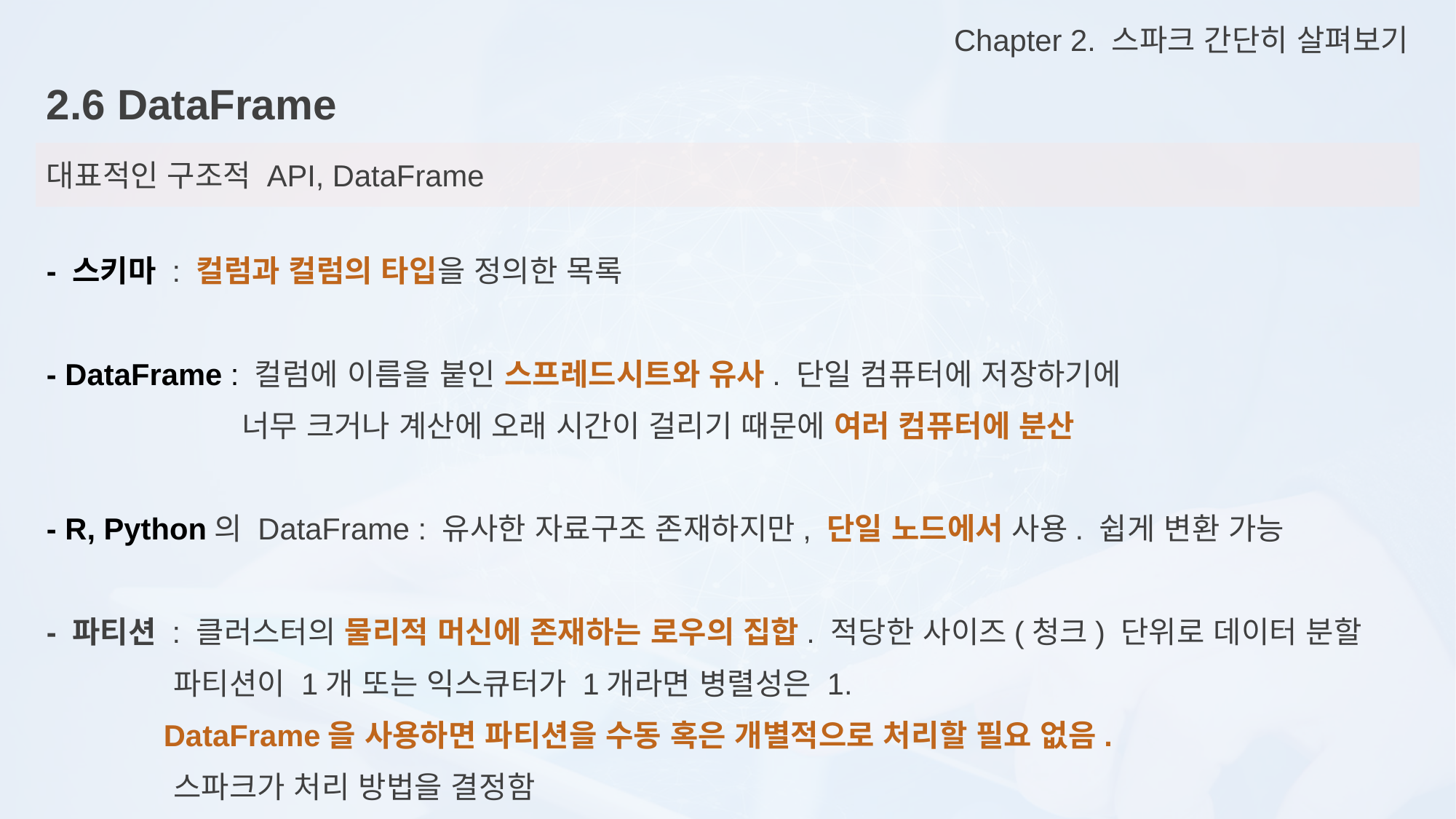

Chapter 2. 스파크 간단히 살펴보기
2.6 DataFrame
대표적인 구조적 API, DataFrame
- 스키마 : 컬럼과 컬럼의 타입을 정의한 목록

- DataFrame : 컬럼에 이름을 붙인 스프레드시트와 유사. 단일 컴퓨터에 저장하기에
                      너무 크거나 계산에 오래 시간이 걸리기 때문에 여러 컴퓨터에 분산

- R, Python의 DataFrame : 유사한 자료구조 존재하지만, 단일 노드에서 사용. 쉽게 변환 가능

- 파티션 : 클러스터의 물리적 머신에 존재하는 로우의 집합. 적당한 사이즈(청크) 단위로 데이터 분할
              파티션이 1개 또는 익스큐터가 1개라면 병렬성은 1.
              DataFrame을 사용하면 파티션을 수동 혹은 개별적으로 처리할 필요 없음.
              스파크가 처리 방법을 결정함